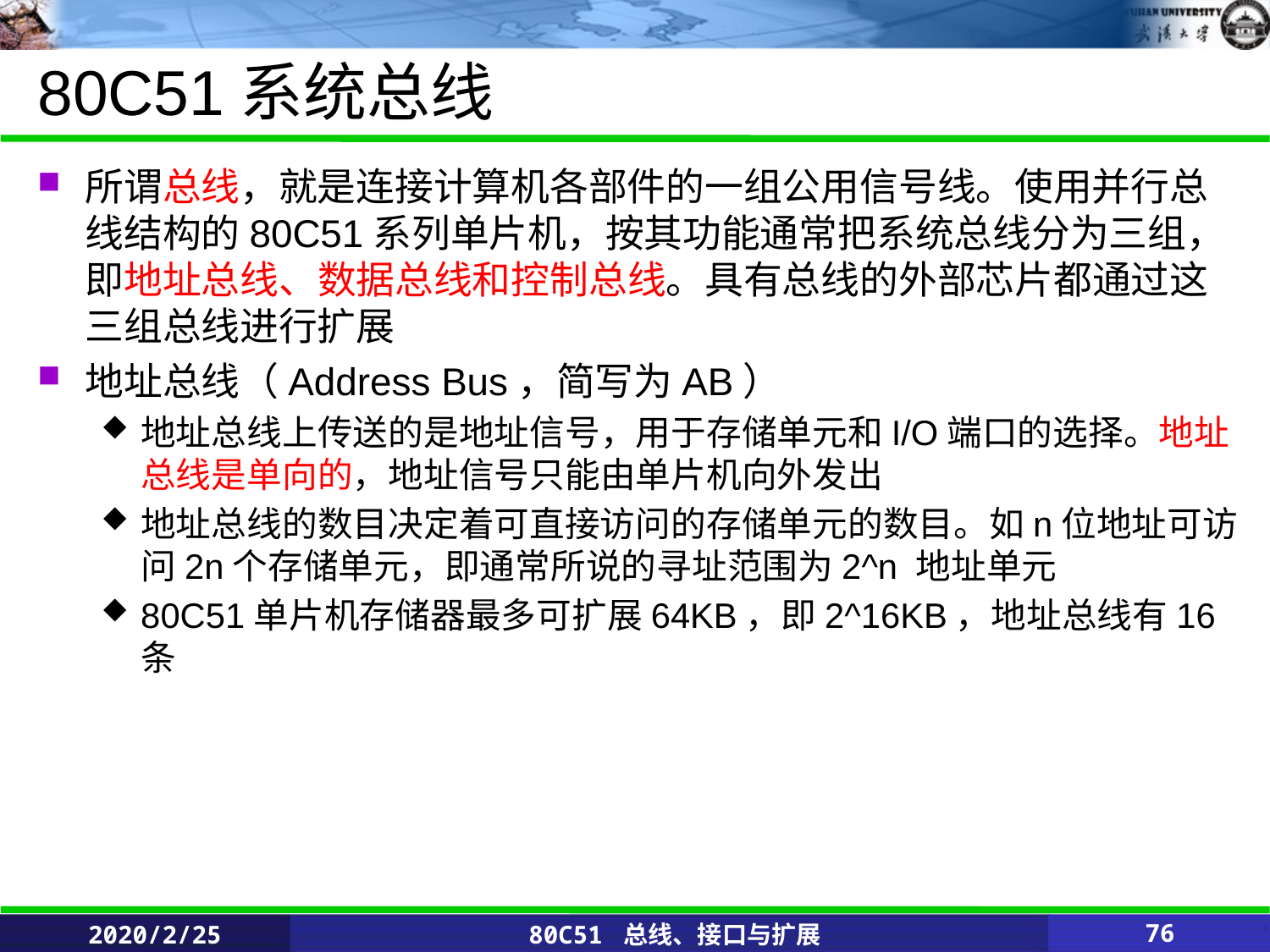

# 80C51系统总线
所谓总线，就是连接计算机各部件的一组公用信号线。使用并行总线结构的80C51系列单片机，按其功能通常把系统总线分为三组，即地址总线、数据总线和控制总线。具有总线的外部芯片都通过这三组总线进行扩展
地址总线（Address Bus，简写为AB）
地址总线上传送的是地址信号，用于存储单元和I/O端口的选择。地址总线是单向的，地址信号只能由单片机向外发出
地址总线的数目决定着可直接访问的存储单元的数目。如n位地址可访问2n个存储单元，即通常所说的寻址范围为2^n 地址单元
80C51单片机存储器最多可扩展64KB，即2^16KB，地址总线有16条
2020/2/25
80C51 总线、接口与扩展
76